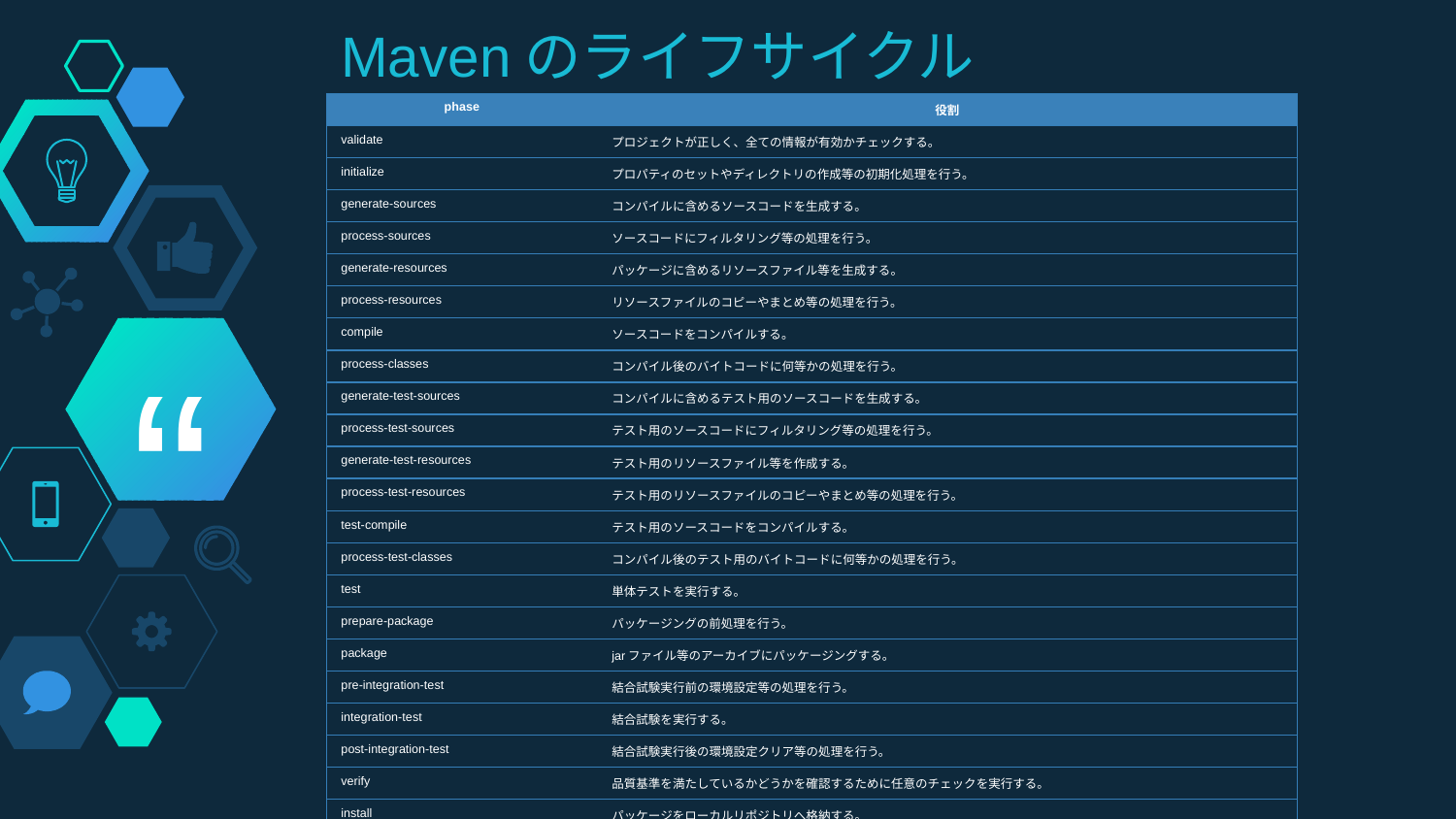

Mavenのライフサイクル
| phase | 役割 |
| --- | --- |
| validate | プロジェクトが正しく、全ての情報が有効かチェックする。 |
| initialize | プロパティのセットやディレクトリの作成等の初期化処理を行う。 |
| generate-sources | コンパイルに含めるソースコードを生成する。 |
| process-sources | ソースコードにフィルタリング等の処理を行う。 |
| generate-resources | パッケージに含めるリソースファイル等を生成する。 |
| process-resources | リソースファイルのコピーやまとめ等の処理を行う。 |
| compile | ソースコードをコンパイルする。 |
| process-classes | コンパイル後のバイトコードに何等かの処理を行う。 |
| generate-test-sources | コンパイルに含めるテスト用のソースコードを生成する。 |
| process-test-sources | テスト用のソースコードにフィルタリング等の処理を行う。 |
| generate-test-resources | テスト用のリソースファイル等を作成する。 |
| process-test-resources | テスト用のリソースファイルのコピーやまとめ等の処理を行う。 |
| test-compile | テスト用のソースコードをコンパイルする。 |
| process-test-classes | コンパイル後のテスト用のバイトコードに何等かの処理を行う。 |
| test | 単体テストを実行する。 |
| prepare-package | パッケージングの前処理を行う。 |
| package | jarファイル等のアーカイブにパッケージングする。 |
| pre-integration-test | 結合試験実行前の環境設定等の処理を行う。 |
| integration-test | 結合試験を実行する。 |
| post-integration-test | 結合試験実行後の環境設定クリア等の処理を行う。 |
| verify | 品質基準を満たしているかどうかを確認するために任意のチェックを実行する。 |
| install | パッケージをローカルリポジトリへ格納する。 |
| deploy | パッケージをリモートリポジトリへ格納したり、ある環境へデプロイしたりする。 |